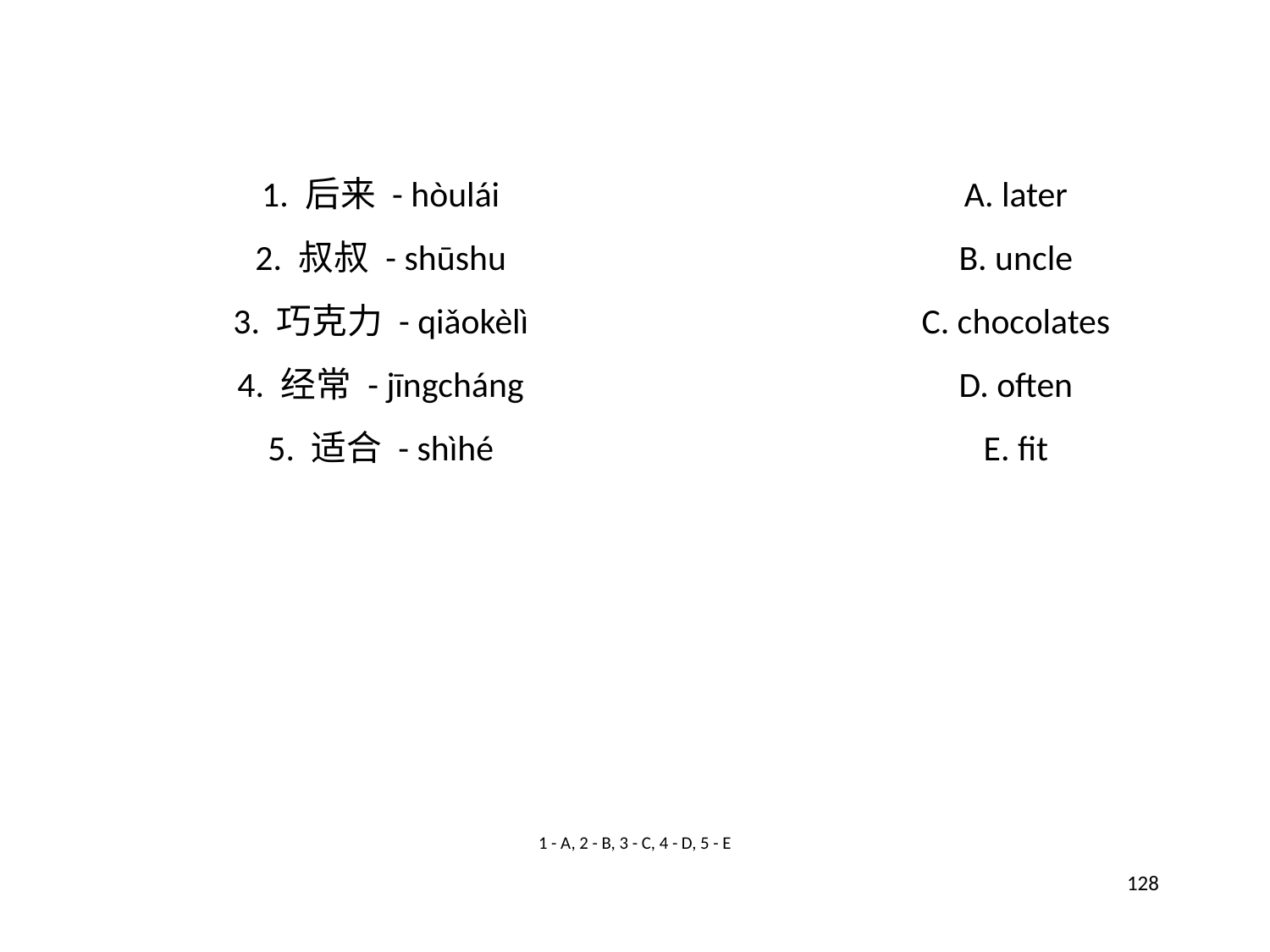

1. 后来 - hòulái

A. later

2. 叔叔 - shūshu

B. uncle

3. 巧克力 - qiǎokèlì

C. chocolates

4. 经常 - jīngcháng

D. often

5. 适合 - shìhé

E. fit
1 - A, 2 - B, 3 - C, 4 - D, 5 - E

128